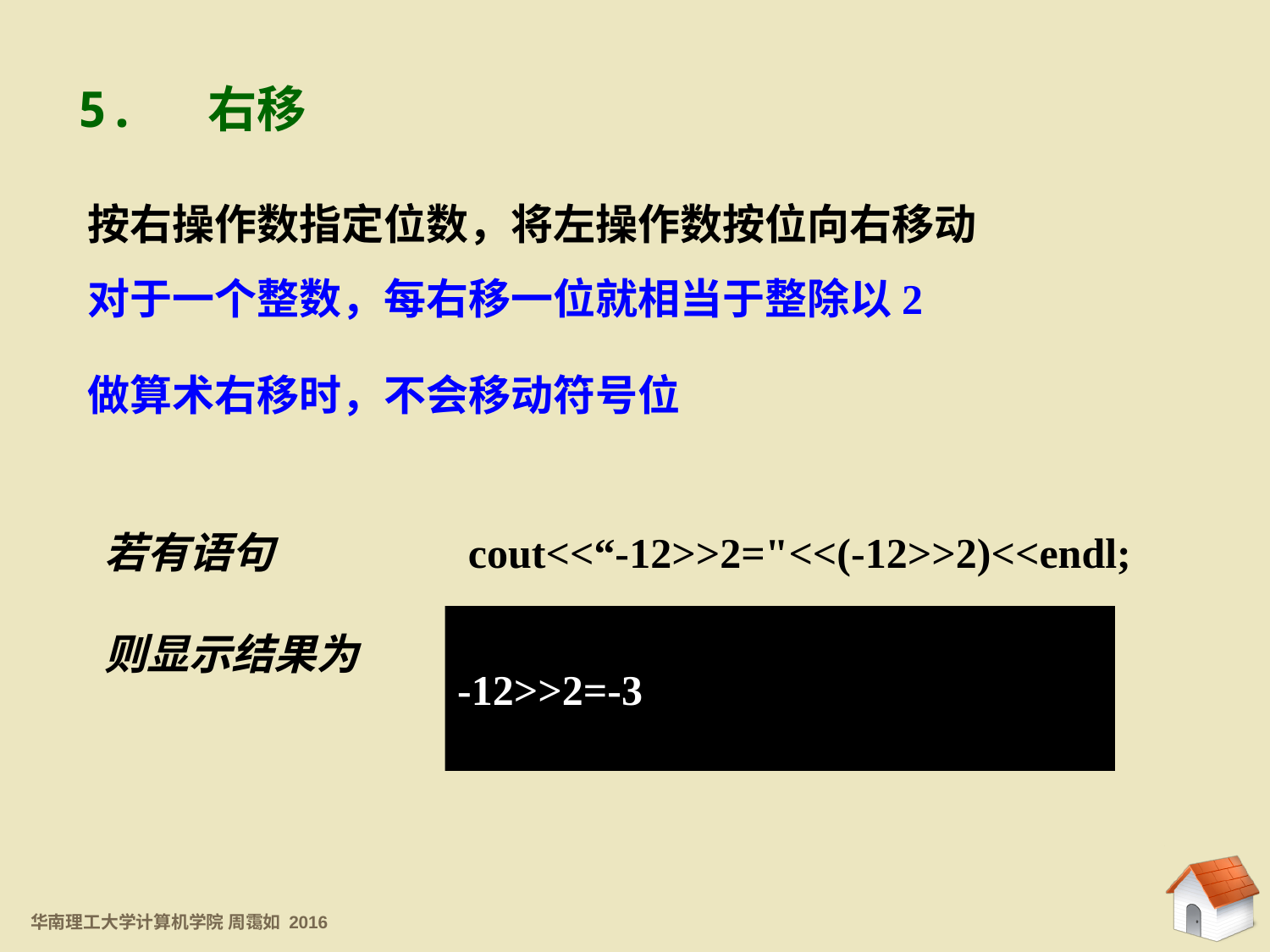

5.  右移
按右操作数指定位数，将左操作数按位向右移动
对于一个整数，每右移一位就相当于整除以2
做算术右移时，不会移动符号位
若有语句		 cout<<“-12>>2="<<(-12>>2)<<endl;
则显示结果为

-12>>2=-3